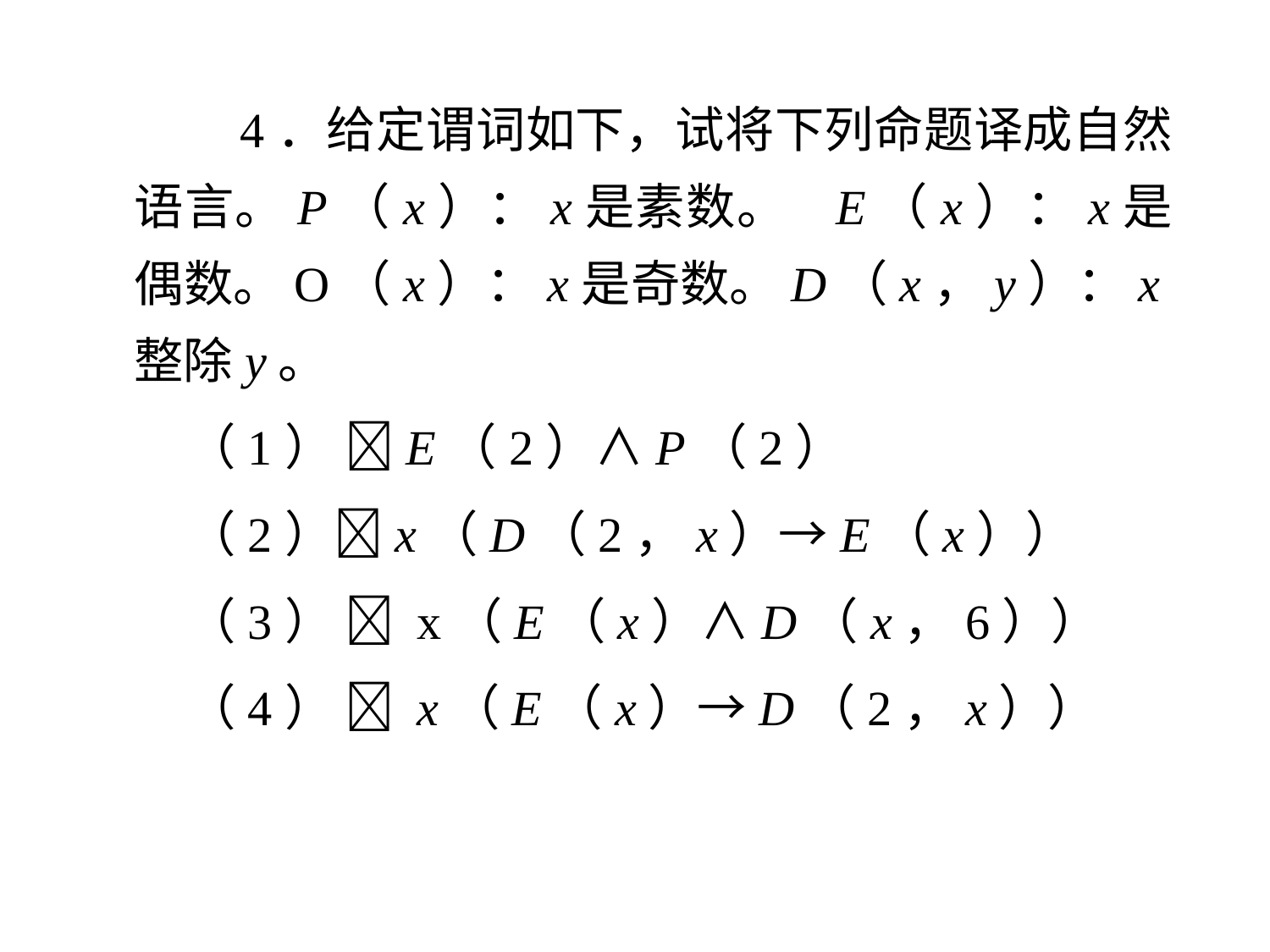

4．给定谓词如下，试将下列命题译成自然语言。P（x）：x是素数。   E（x）：x是偶数。O（x）：x是奇数。D（x，y）：x整除y。
        （1） ∀E（2）∧P（2）
        （2）∃x（D（2，x）→E（x））
        （3） ∀ x（E（x）∧D（x，6））
        （4） ∀ x（E（x）→D（2，x））